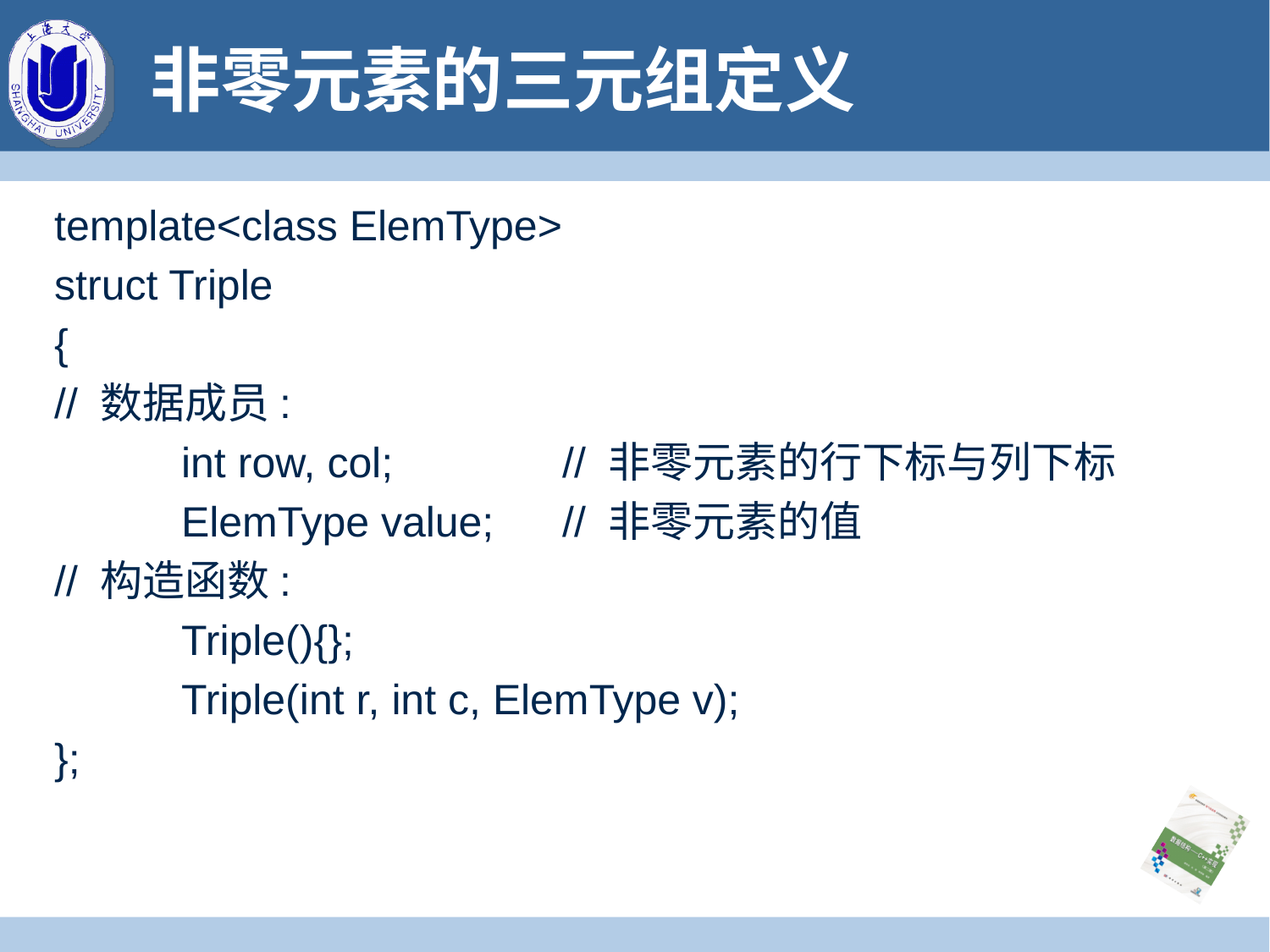

# 非零元素的三元组定义
template<class ElemType>
struct Triple
{
// 数据成员:
	int row, col;		// 非零元素的行下标与列下标
	ElemType value;	// 非零元素的值
// 构造函数:
	Triple(){};
	Triple(int r, int c, ElemType v);
};